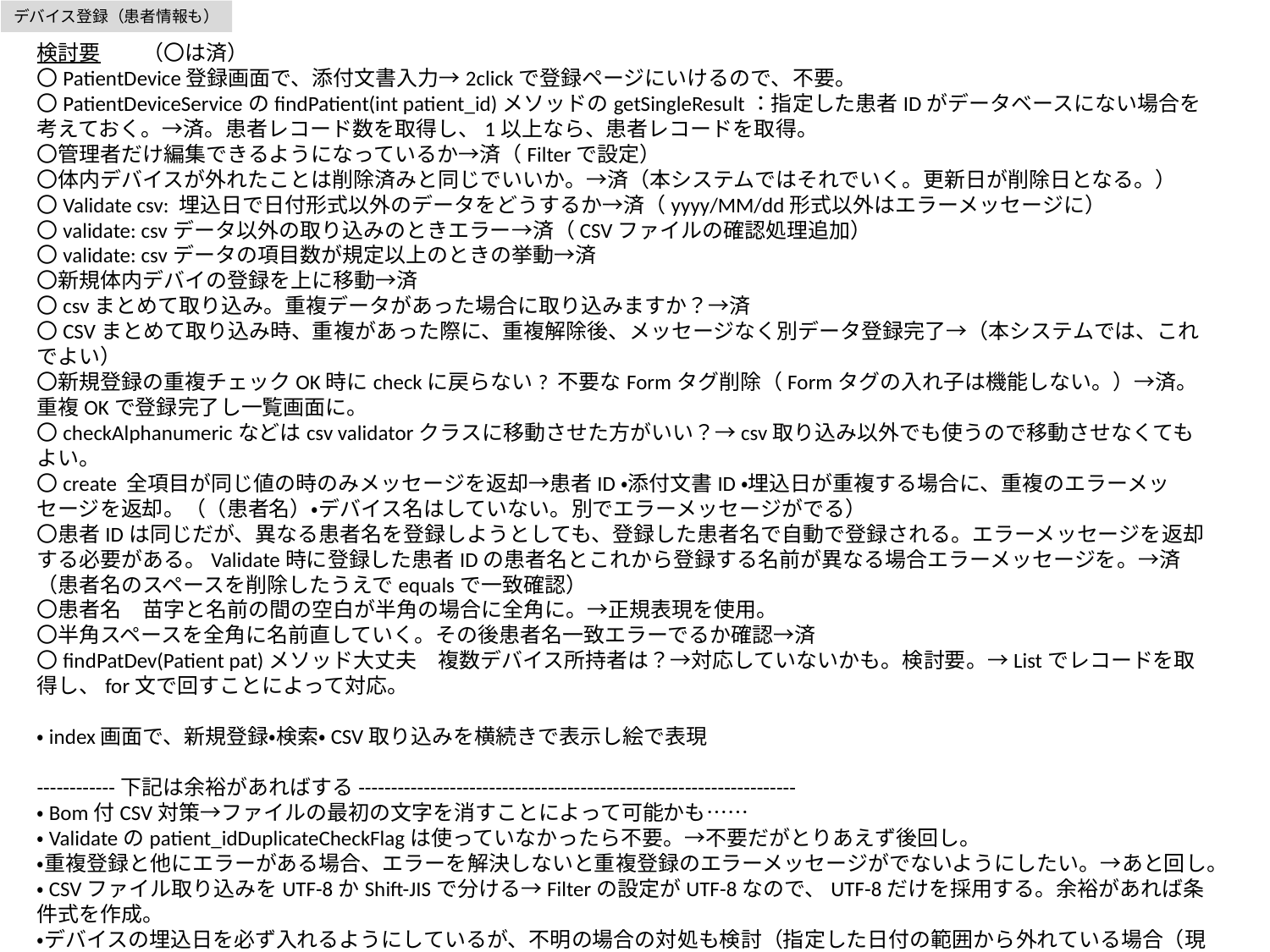

デバイス登録（患者情報も）
検討要　　（〇は済）
〇PatientDevice登録画面で、添付文書入力→2clickで登録ページにいけるので、不要。
〇PatientDeviceServiceのfindPatient(int patient_id)メソッドのgetSingleResult：指定した患者IDがデータベースにない場合を考えておく。→済。患者レコード数を取得し、1以上なら、患者レコードを取得。
〇管理者だけ編集できるようになっているか→済（Filterで設定）
〇体内デバイスが外れたことは削除済みと同じでいいか。→済（本システムではそれでいく。更新日が削除日となる。）
〇Validate csv: 埋込日で日付形式以外のデータをどうするか→済（yyyy/MM/dd形式以外はエラーメッセージに）
〇validate: csvデータ以外の取り込みのときエラー→済（CSVファイルの確認処理追加）
〇validate: csvデータの項目数が規定以上のときの挙動→済
〇新規体内デバイの登録を上に移動→済
〇csvまとめて取り込み。重複データがあった場合に取り込みますか？→済
〇CSVまとめて取り込み時、重複があった際に、重複解除後、メッセージなく別データ登録完了→（本システムでは、これでよい）
〇新規登録の重複チェックOK時にcheckに戻らない? 不要なFormタグ削除（Formタグの入れ子は機能しない。）→済。重複OKで登録完了し一覧画面に。
〇checkAlphanumericなどはcsv validatorクラスに移動させた方がいい？→csv取り込み以外でも使うので移動させなくてもよい。
〇create 全項目が同じ値の時のみメッセージを返却→患者ID・添付文書ID・埋込日が重複する場合に、重複のエラーメッセージを返却。（（患者名）・デバイス名はしていない。別でエラーメッセージがでる）
〇患者IDは同じだが、異なる患者名を登録しようとしても、登録した患者名で自動で登録される。エラーメッセージを返却する必要がある。Validate時に登録した患者IDの患者名とこれから登録する名前が異なる場合エラーメッセージを。→済（患者名のスペースを削除したうえでequalsで一致確認）
〇患者名　苗字と名前の間の空白が半角の場合に全角に。→正規表現を使用。
〇半角スペースを全角に名前直していく。その後患者名一致エラーでるか確認→済
〇findPatDev(Patient pat)メソッド大丈夫　複数デバイス所持者は？→対応していないかも。検討要。→Listでレコードを取得し、for文で回すことによって対応。

・index画面で、新規登録・検索・CSV取り込みを横続きで表示し絵で表現

------------下記は余裕があればする-------------------------------------------------------------------
・Bom付CSV対策→ファイルの最初の文字を消すことによって可能かも……
・Validateのpatient_idDuplicateCheckFlagは使っていなかったら不要。→不要だがとりあえず後回し。
・重複登録と他にエラーがある場合、エラーを解決しないと重複登録のエラーメッセージがでないようにしたい。→あと回し。
・CSVファイル取り込みをUTF-8かShift-JISで分ける→Filterの設定がUTF-8なので、UTF-8だけを採用する。余裕があれば条件式を作成。
・デバイスの埋込日を必ず入れるようにしているが、不明の場合の対処も検討（指定した日付の範囲から外れている場合（現在より未来、1800年以前）→余裕があれば、例外として検討。
・患者ID検索して、いつでも編集・削除できるように→削除・編集は参照制約があるデータでは、問題となる。ただ、患者ID・名前を間違って入力して登録した場合の編集が必要である。患者ID・名前の編集をデバイス編集時に行うと、誤りが増える可能性がある。できれば、患者修正・削除・登録画面を作成し、そこで編集。患者情報登録後に、検査情報・患者の体内デバイスデータを修正したうえで、編集前の患者情報データを削除。（余裕があれば最後に）